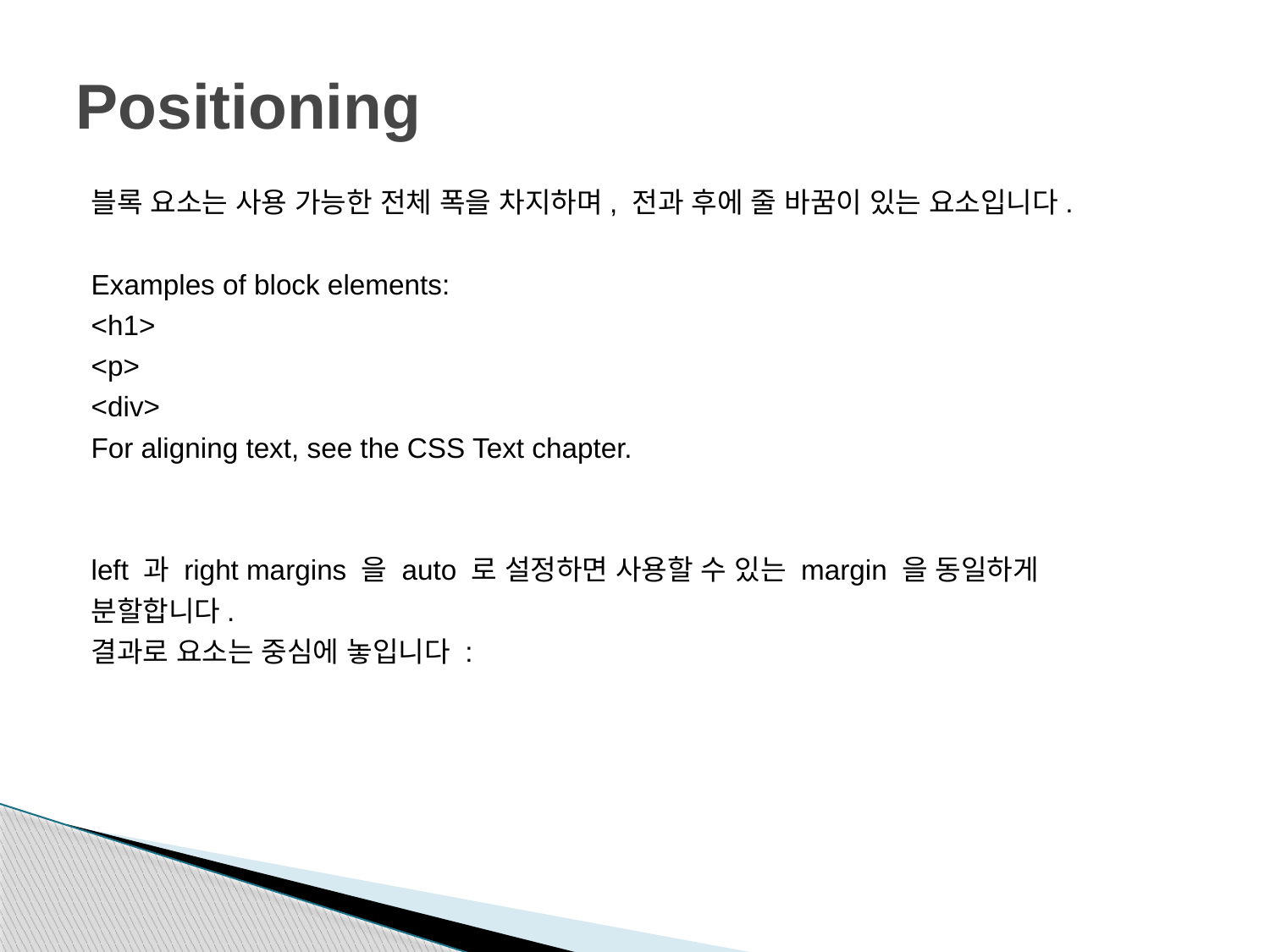

# Positioning
블록 요소는 사용 가능한 전체 폭을 차지하며, 전과 후에 줄 바꿈이 있는 요소입니다.

Examples of block elements:
<h1>
<p>
<div>
For aligning text, see the CSS Text chapter.

left 과 right margins 을 auto 로 설정하면 사용할 수 있는 margin 을 동일하게
분할합니다.
결과로 요소는 중심에 놓입니다 :